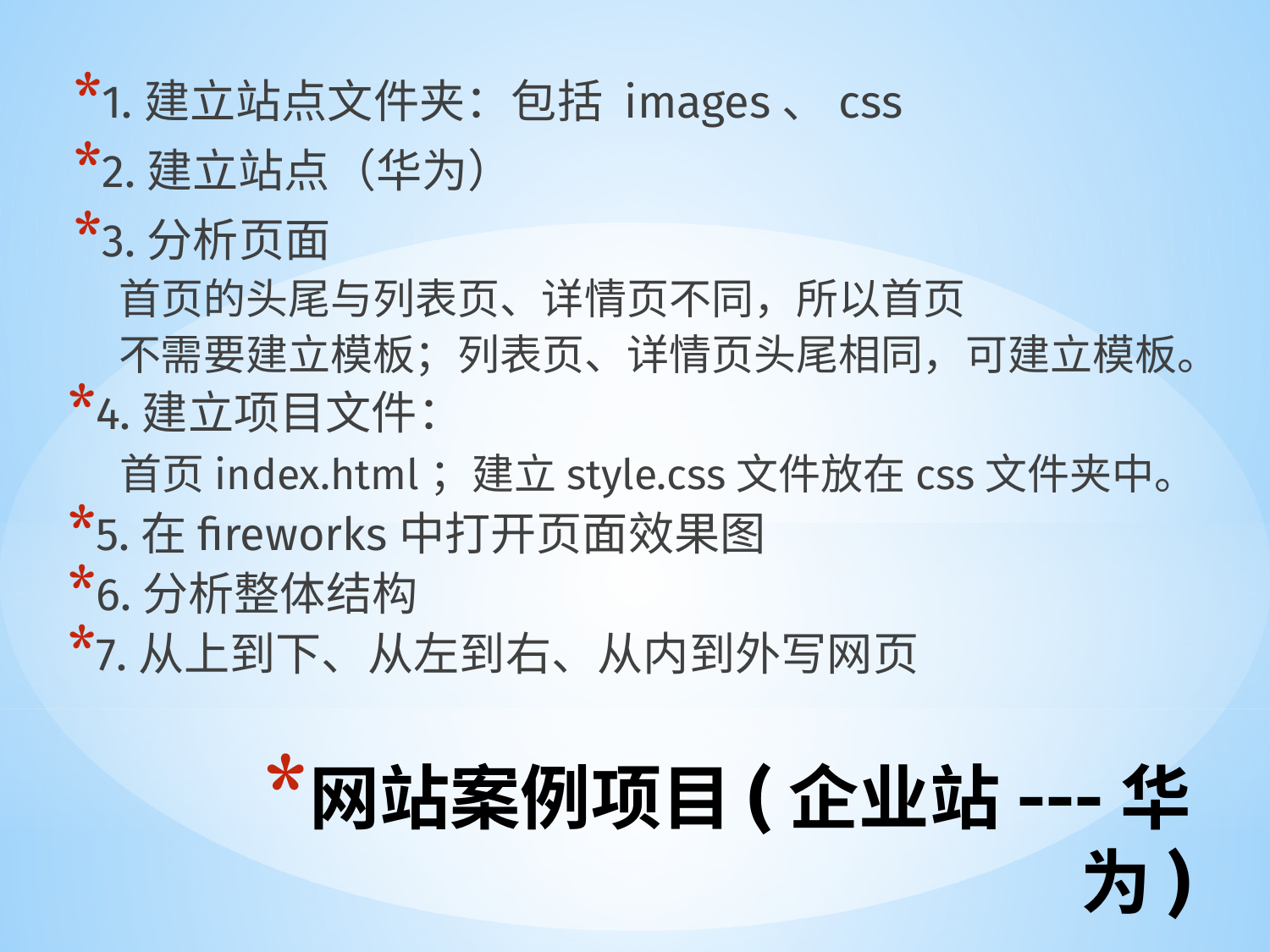

1.建立站点文件夹：包括 images、css
2.建立站点（华为）
3.分析页面
首页的头尾与列表页、详情页不同，所以首页
不需要建立模板；列表页、详情页头尾相同，可建立模板。
4.建立项目文件：
    首页index.html；建立style.css文件放在css文件夹中。
5.在fireworks中打开页面效果图
6.分析整体结构
7.从上到下、从左到右、从内到外写网页
# 网站案例项目(企业站---华为)